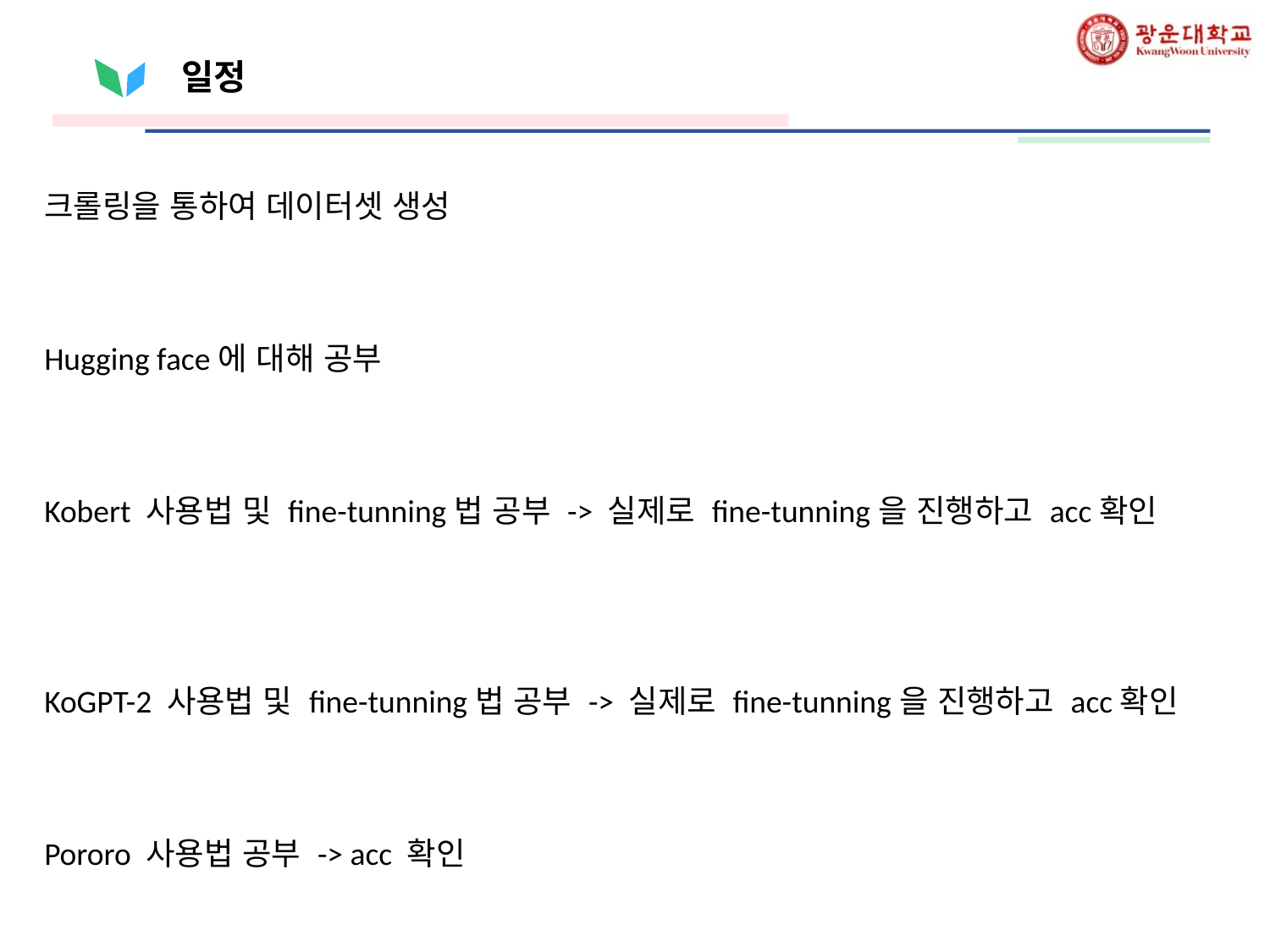

# 일정
크롤링을 통하여 데이터셋 생성

Hugging face에 대해 공부

Kobert 사용법 및 fine-tunning법 공부 -> 실제로 fine-tunning을 진행하고 acc확인

KoGPT-2 사용법 및 fine-tunning법 공부 -> 실제로 fine-tunning을 진행하고 acc확인

Pororo 사용법 공부 -> acc 확인